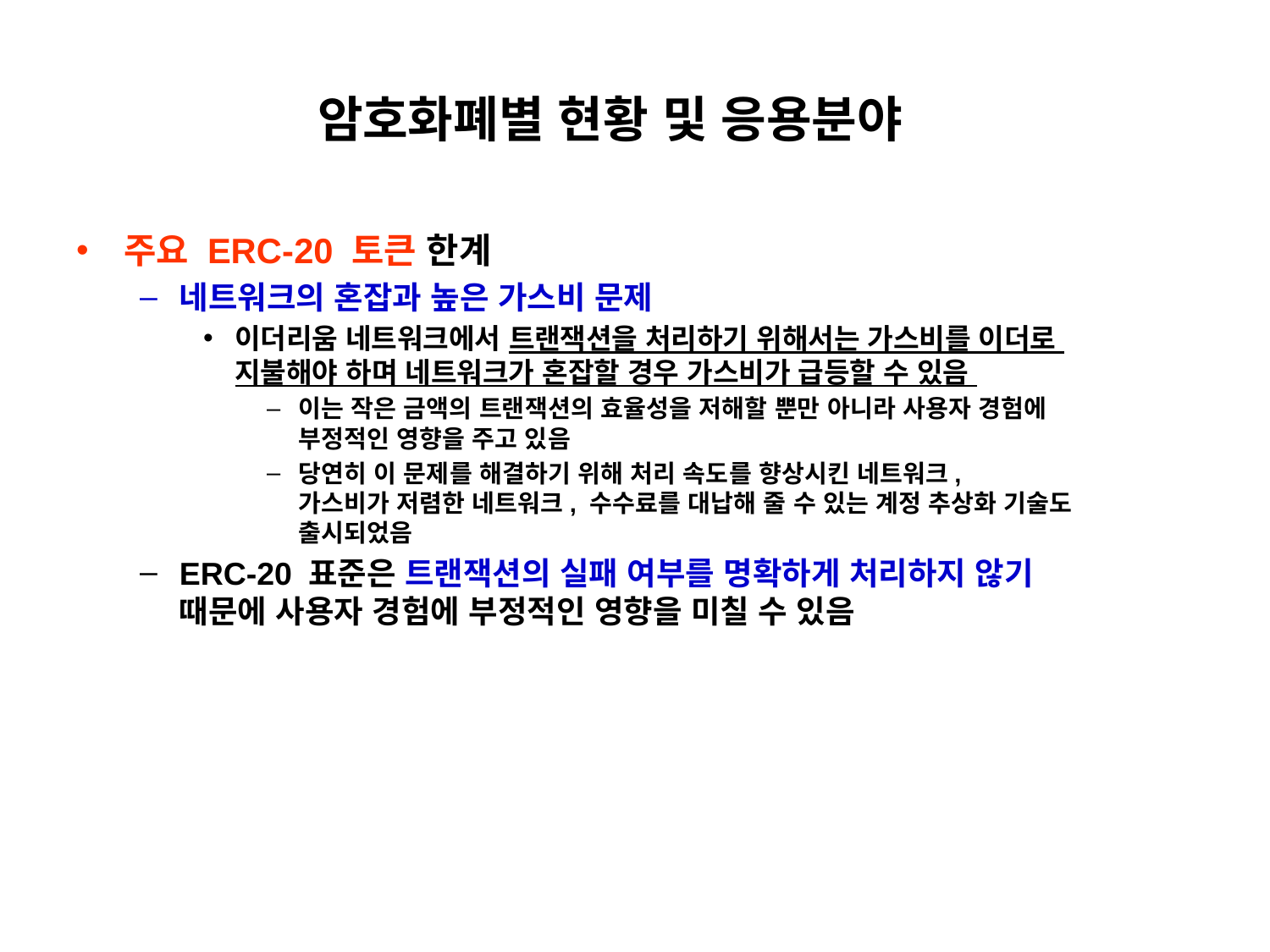

# 암호화폐별 현황 및 응용분야
주요 ERC-20 토큰 한계
네트워크의 혼잡과 높은 가스비 문제
이더리움 네트워크에서 트랜잭션을 처리하기 위해서는 가스비를 이더로
지불해야 하며 네트워크가 혼잡할 경우 가스비가 급등할 수 있음
이는 작은 금액의 트랜잭션의 효율성을 저해할 뿐만 아니라 사용자 경험에
부정적인 영향을 주고 있음
당연히 이 문제를 해결하기 위해 처리 속도를 향상시킨 네트워크,
가스비가 저렴한 네트워크, 수수료를 대납해 줄 수 있는 계정 추상화 기술도
출시되었음
ERC-20 표준은 트랜잭션의 실패 여부를 명확하게 처리하지 않기
때문에 사용자 경험에 부정적인 영향을 미칠 수 있음